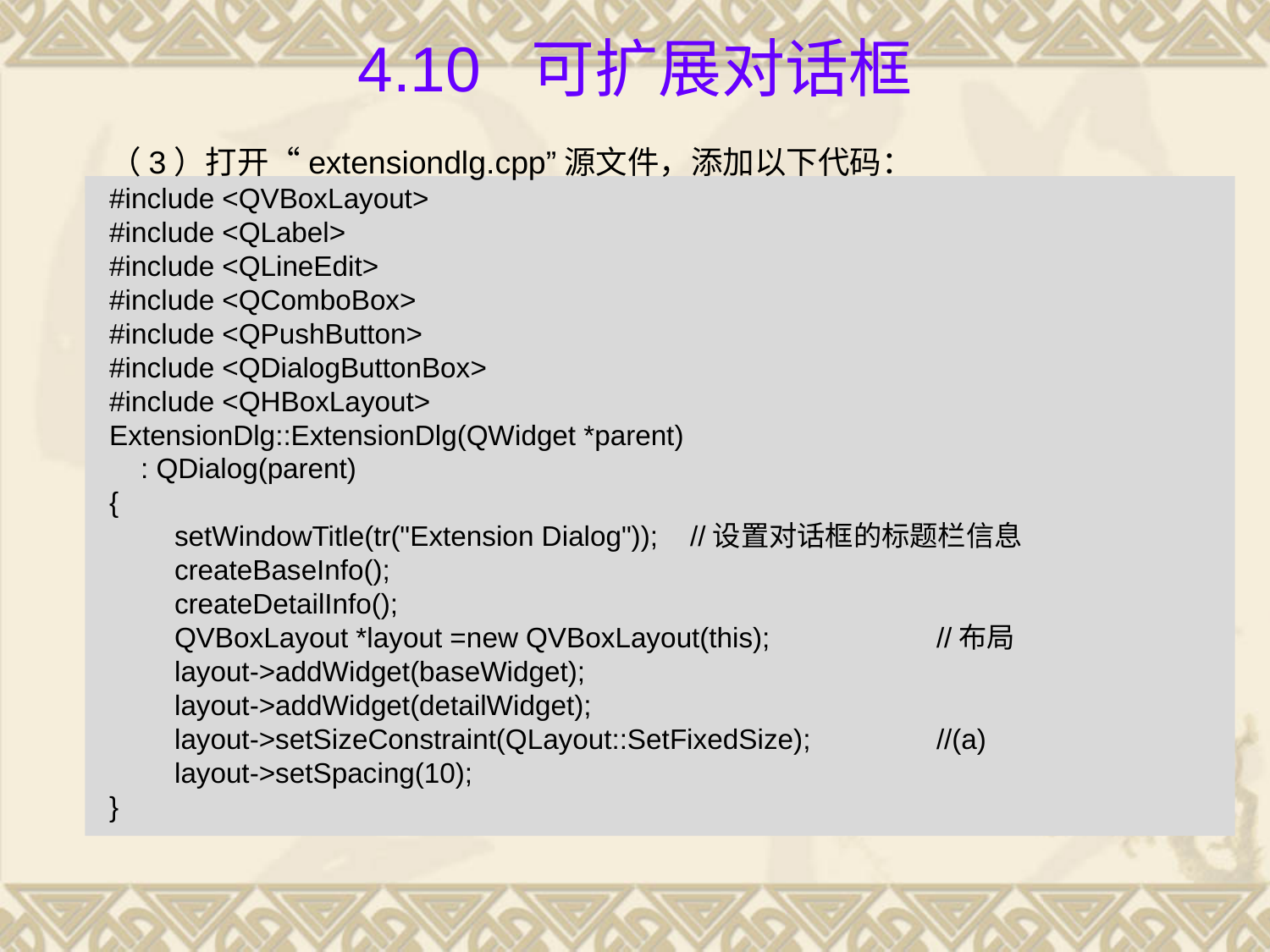

# 4.10  可扩展对话框
（3）打开“extensiondlg.cpp”源文件，添加以下代码：
#include <QVBoxLayout>
#include <QLabel>
#include <QLineEdit>
#include <QComboBox>
#include <QPushButton>
#include <QDialogButtonBox>
#include <QHBoxLayout>
ExtensionDlg::ExtensionDlg(QWidget *parent)
    : QDialog(parent)
{
    	setWindowTitle(tr("Extension Dialog"));	 //设置对话框的标题栏信息
    	createBaseInfo();
    	createDetailInfo();
    	QVBoxLayout *layout =new QVBoxLayout(this);		//布局
    	layout->addWidget(baseWidget);
    	layout->addWidget(detailWidget);
    	layout->setSizeConstraint(QLayout::SetFixedSize);	//(a)
    	layout->setSpacing(10);
}